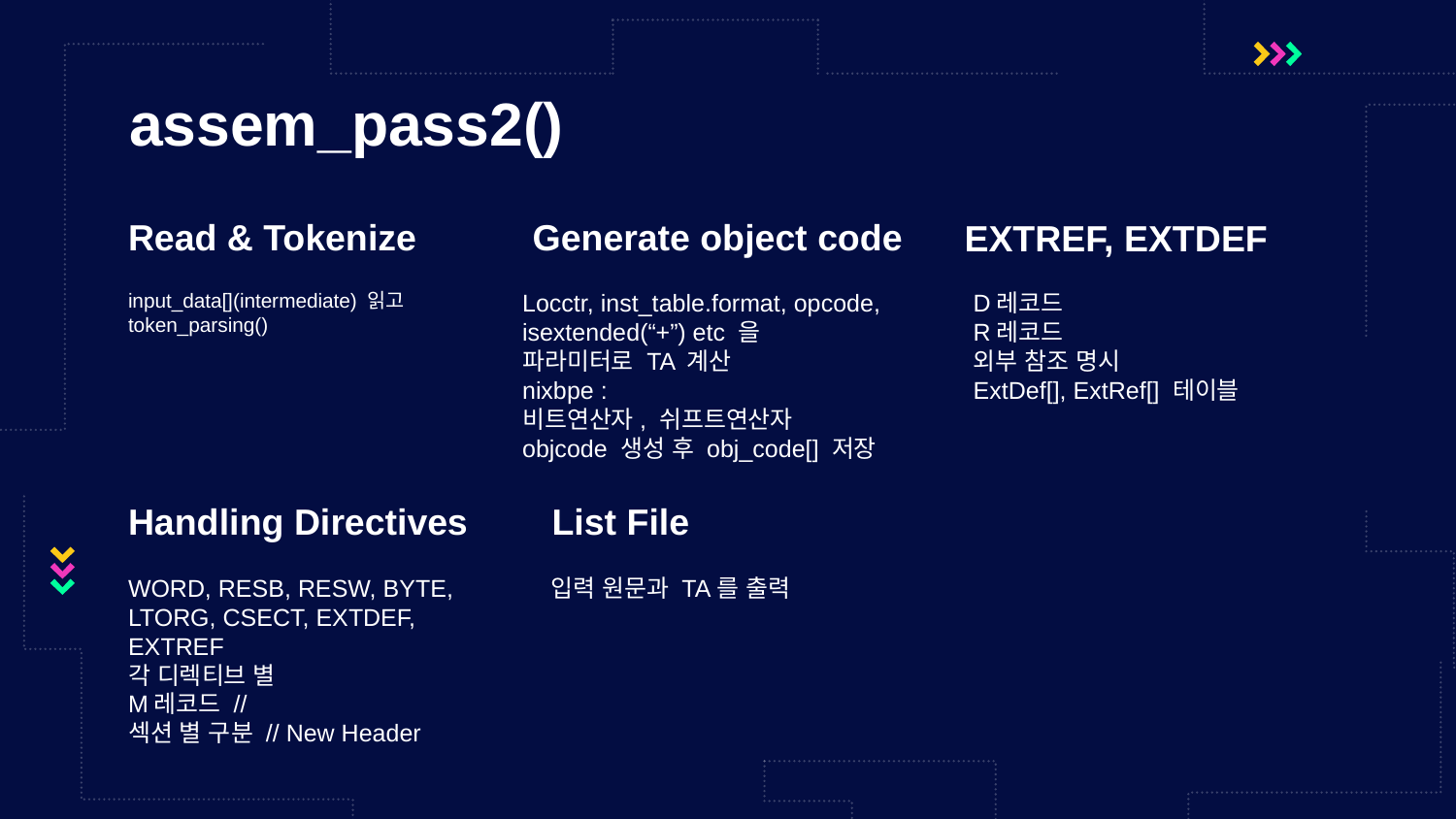

# assem_pass2()
Read & Tokenize
Generate object code
EXTREF, EXTDEF
input_data[](intermediate) 읽고 token_parsing()
Locctr, inst_table.format, opcode, isextended(“+”) etc 을
파라미터로 TA 계산
nixbpe :
비트연산자, 쉬프트연산자
objcode 생성 후 obj_code[] 저장
D레코드
R레코드
외부 참조 명시
ExtDef[], ExtRef[] 테이블
Handling Directives
List File
WORD, RESB, RESW, BYTE, LTORG, CSECT, EXTDEF, EXTREF
각 디렉티브 별
M레코드 //
섹션 별 구분 // New Header
입력 원문과 TA를 출력